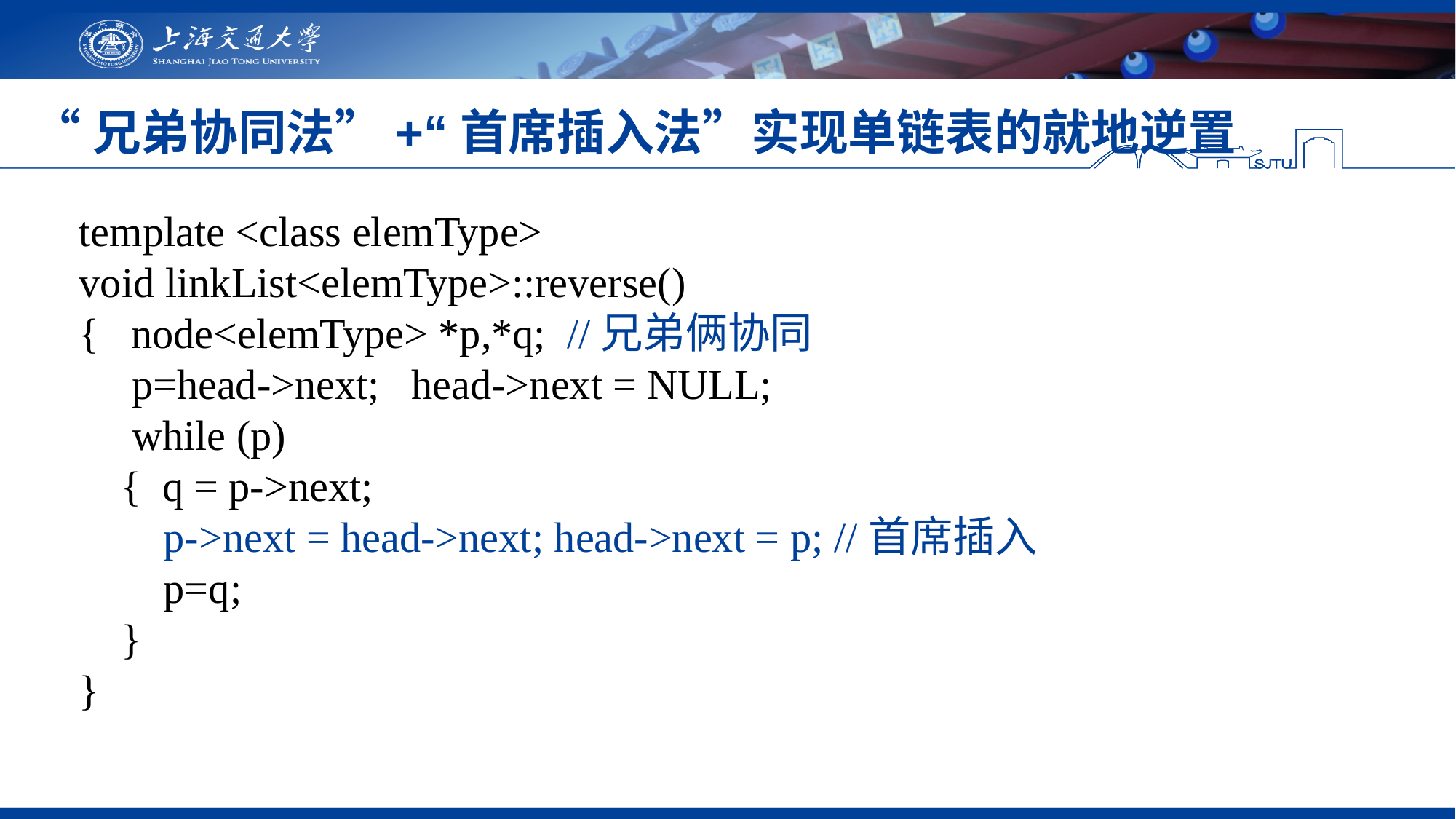

# “兄弟协同法”+“首席插入法”实现单链表的就地逆置
template <class elemType>
void linkList<elemType>::reverse()
{   node<elemType> *p,*q;  //兄弟俩协同
     p=head->next;   head->next = NULL;
     while (p)
    {  q = p->next;
        p->next = head->next; head->next = p; //首席插入
        p=q;
    }
}